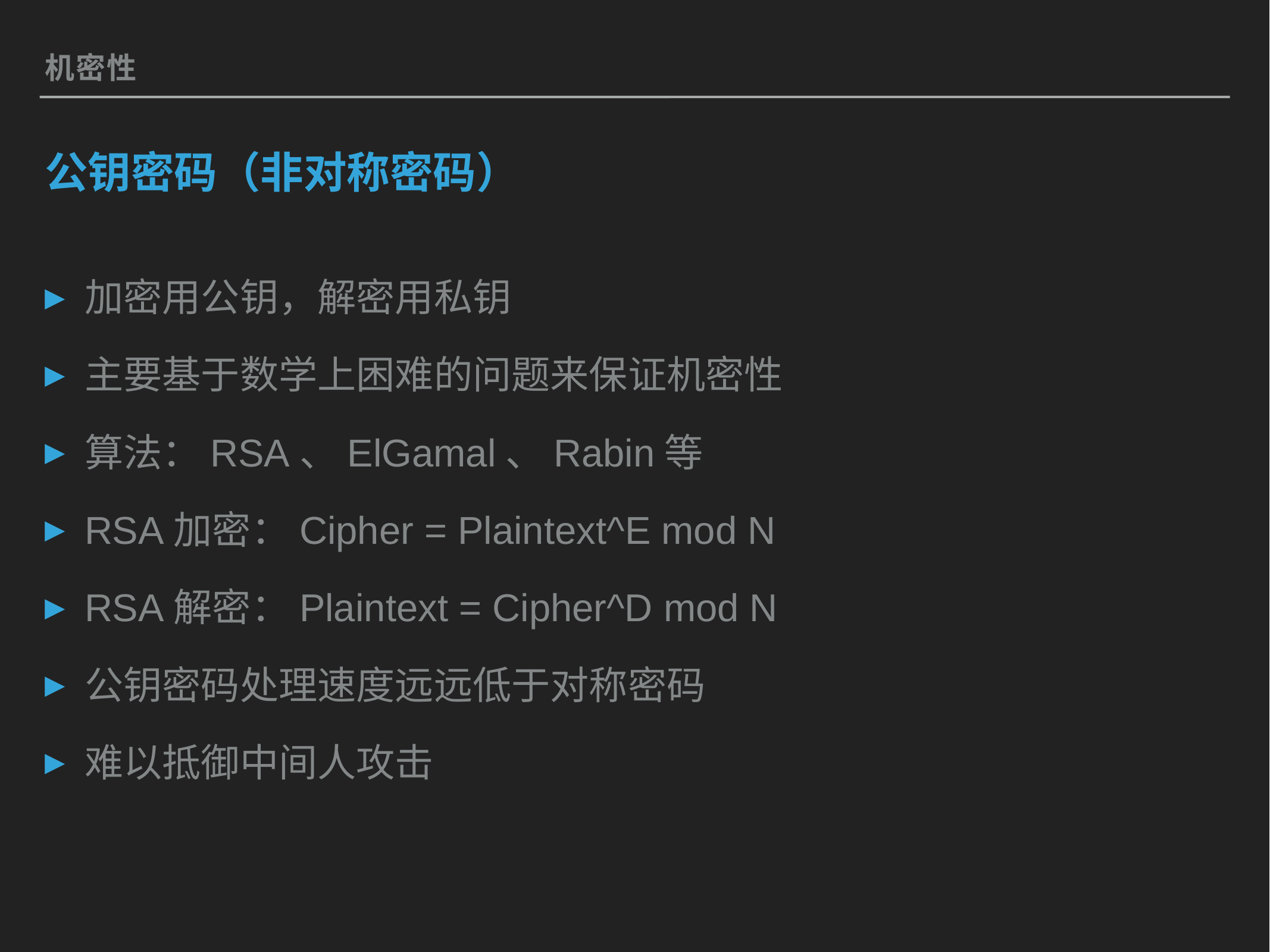

机密性
# 公钥密码（非对称密码）
加密用公钥，解密用私钥
主要基于数学上困难的问题来保证机密性
算法：RSA、ElGamal、Rabin等
RSA加密：Cipher = Plaintext^E mod N
RSA解密：Plaintext = Cipher^D mod N
公钥密码处理速度远远低于对称密码
难以抵御中间人攻击